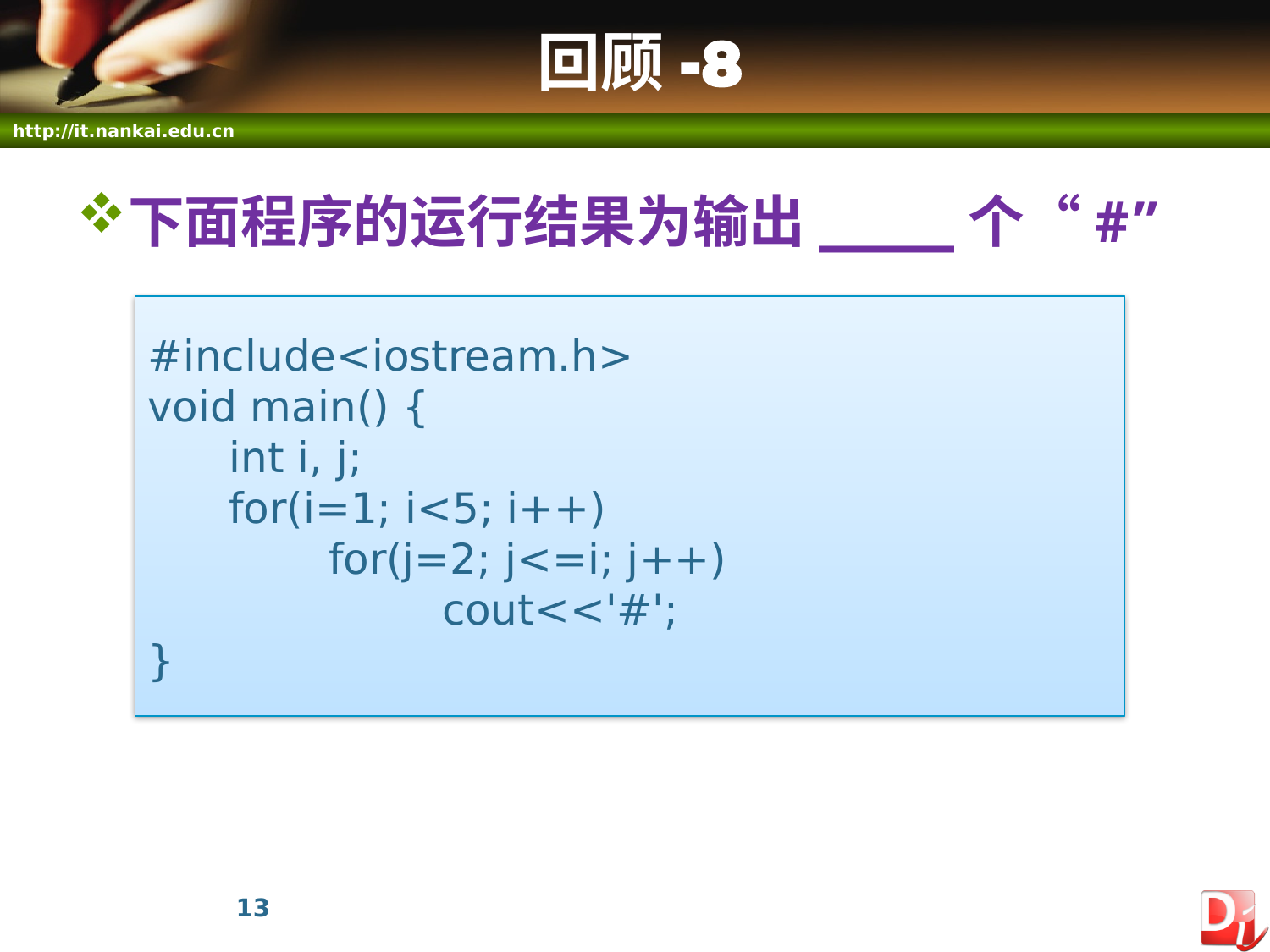

# 回顾-8
下面程序的运行结果为输出____个“#”
#include<iostream.h>
void main() {
      int i, j;
      for(i=1; i<5; i++)
	    for(j=2; j<=i; j++)
		   cout<<'#';
}
13